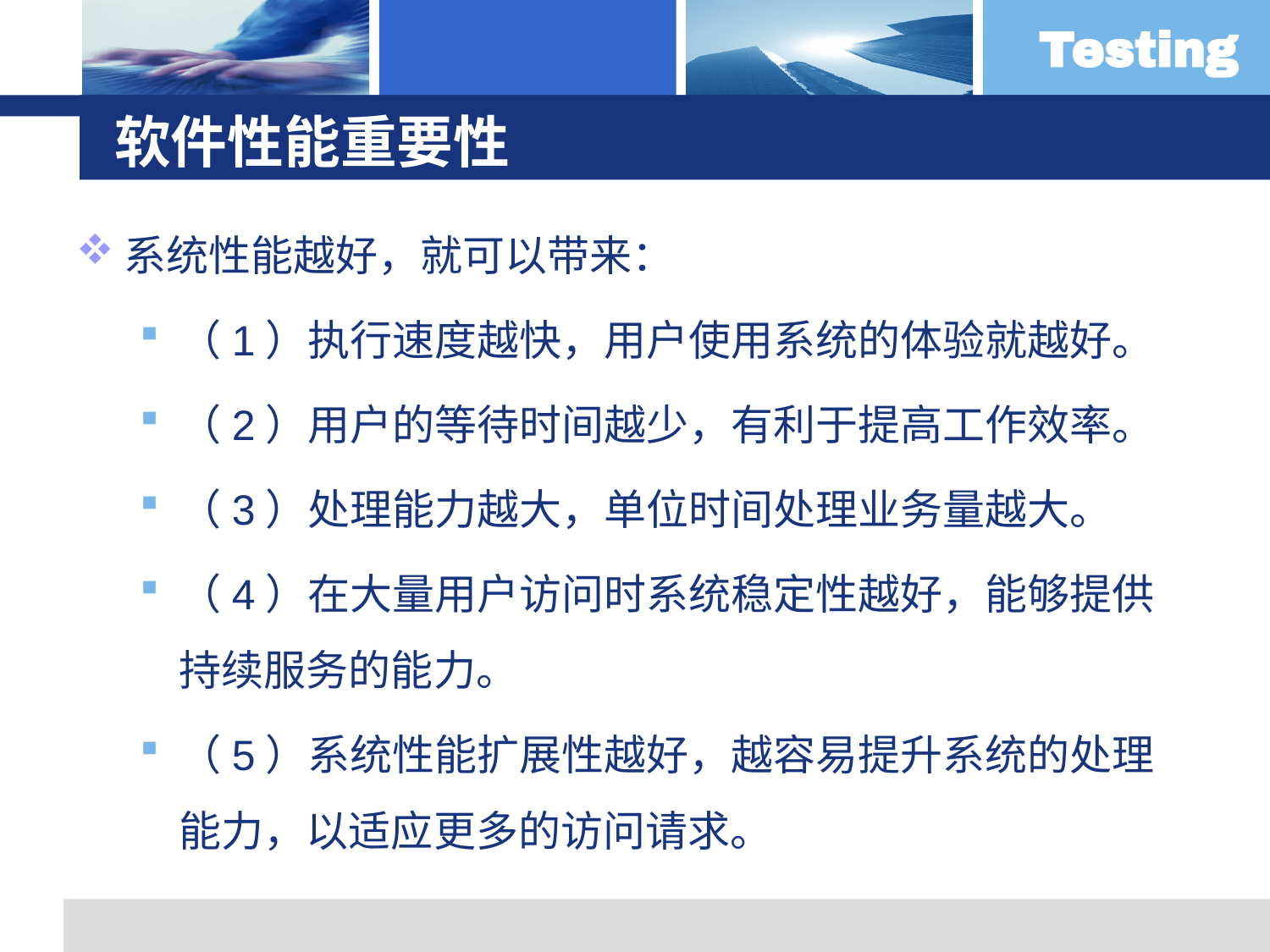

# 软件性能重要性
系统性能越好，就可以带来：
（1）执行速度越快，用户使用系统的体验就越好。
（2）用户的等待时间越少，有利于提高工作效率。
（3）处理能力越大，单位时间处理业务量越大。
（4）在大量用户访问时系统稳定性越好，能够提供持续服务的能力。
（5）系统性能扩展性越好，越容易提升系统的处理能力，以适应更多的访问请求。